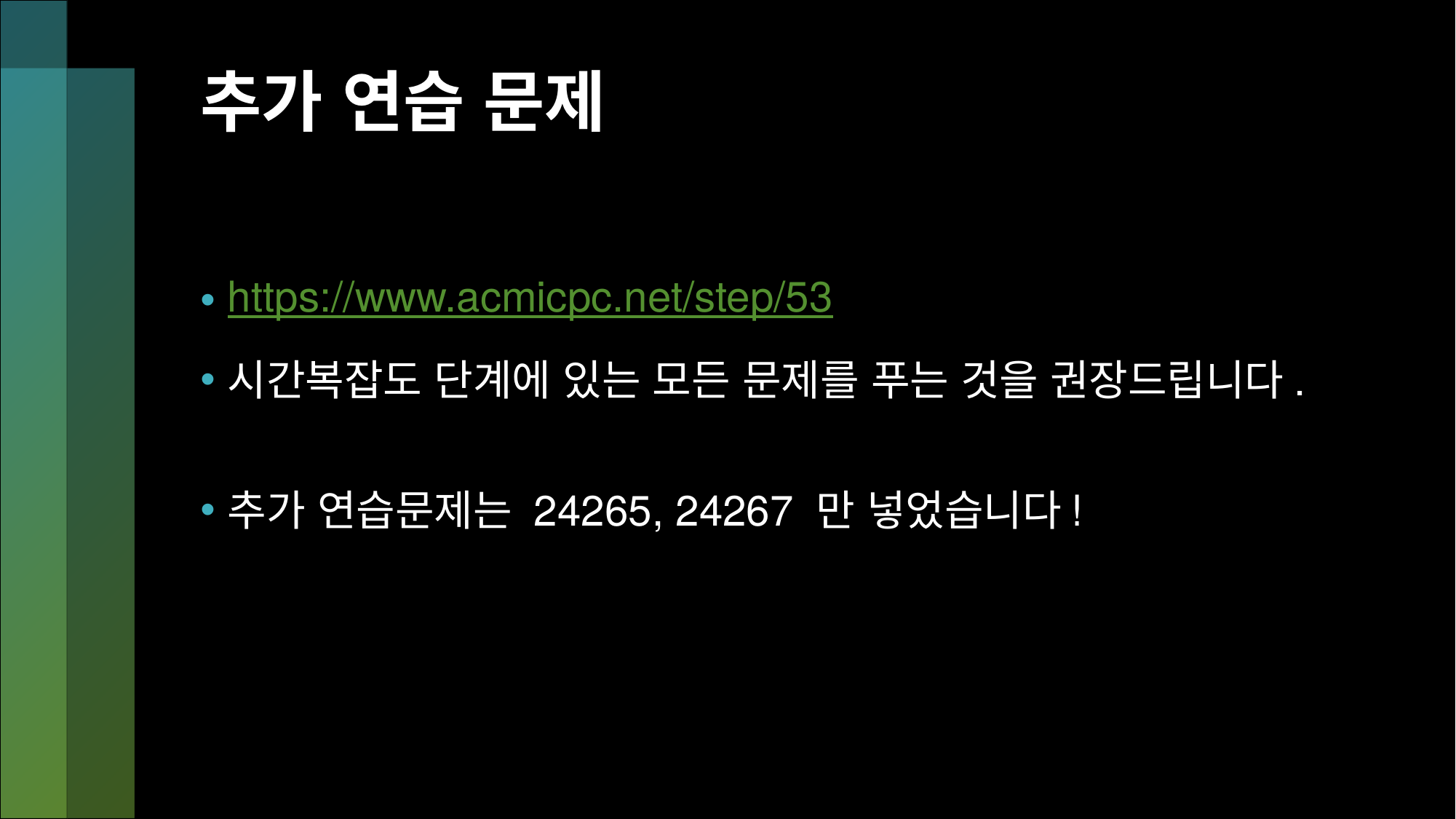

# 추가 연습 문제
https://www.acmicpc.net/step/53
시간복잡도 단계에 있는 모든 문제를 푸는 것을 권장드립니다.
추가 연습문제는 24265, 24267 만 넣었습니다!